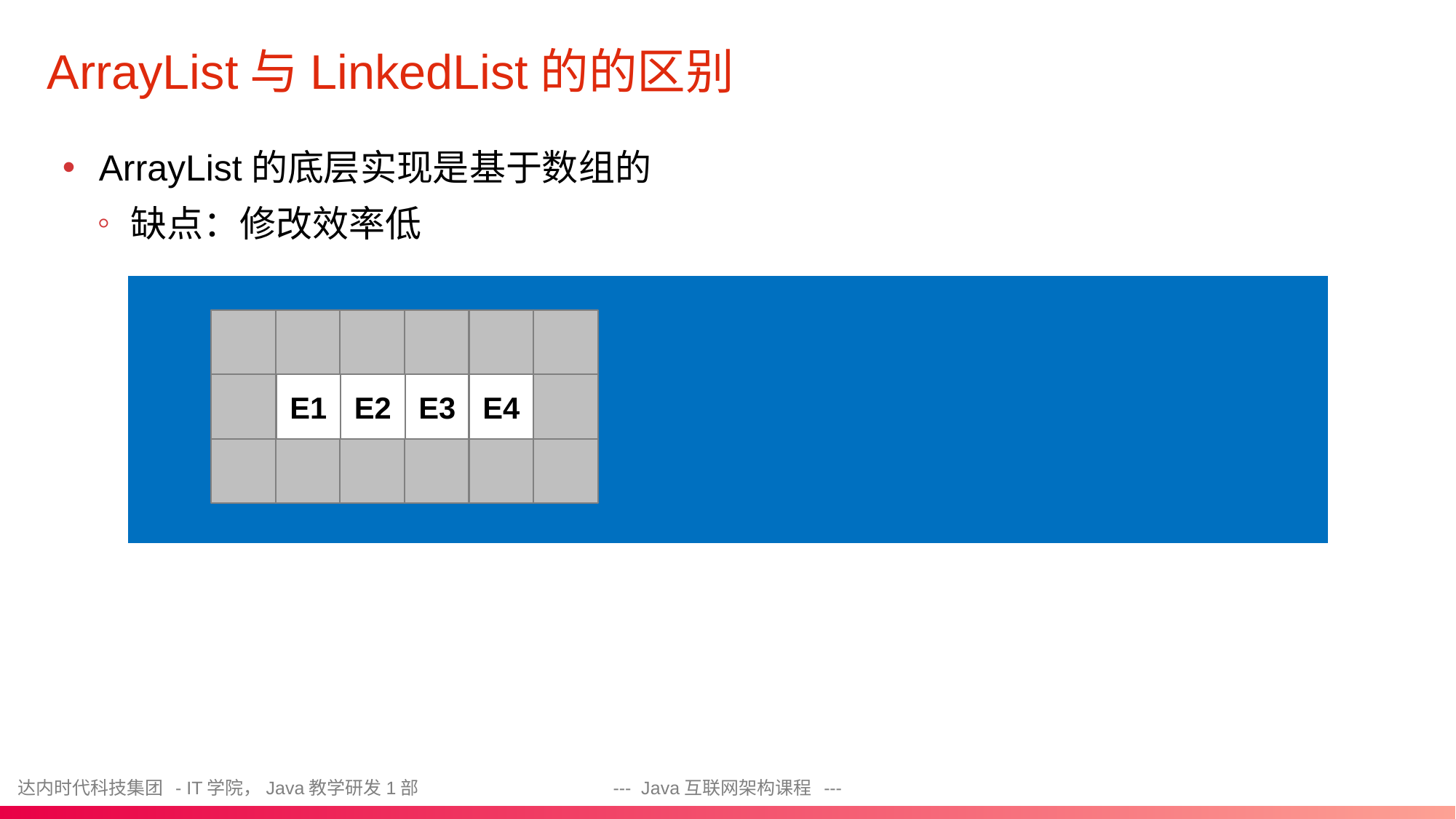

# ArrayList与LinkedList的的区别
ArrayList的底层实现是基于数组的
缺点：修改效率低

E1
E2
E3
E4